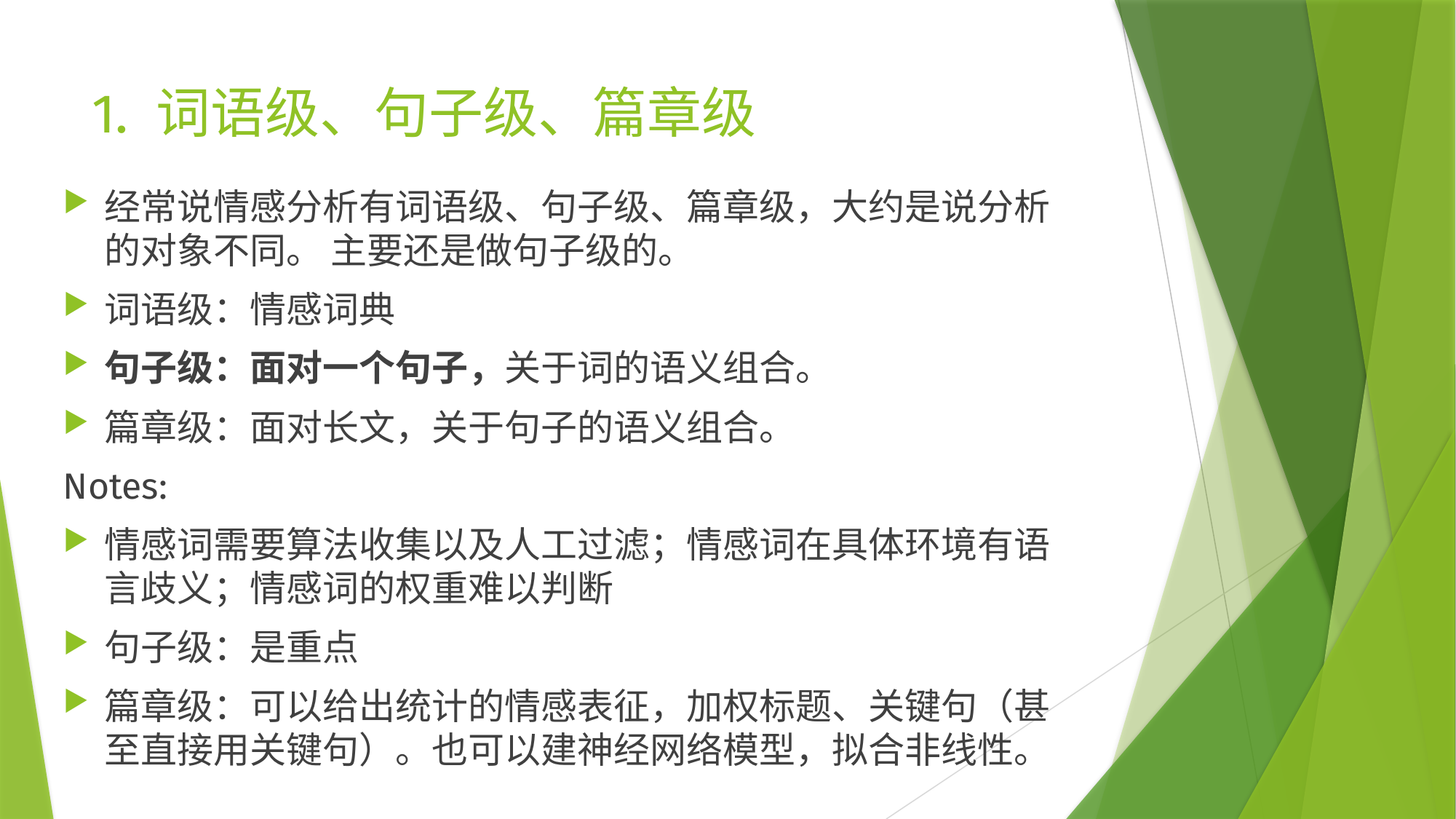

# 1. 词语级、句子级、篇章级
经常说情感分析有词语级、句子级、篇章级，大约是说分析的对象不同。 主要还是做句子级的。
词语级：情感词典
句子级：面对一个句子，关于词的语义组合。
篇章级：面对长文，关于句子的语义组合。
Notes:
情感词需要算法收集以及人工过滤；情感词在具体环境有语言歧义；情感词的权重难以判断
句子级：是重点
篇章级：可以给出统计的情感表征，加权标题、关键句（甚至直接用关键句）。也可以建神经网络模型，拟合非线性。